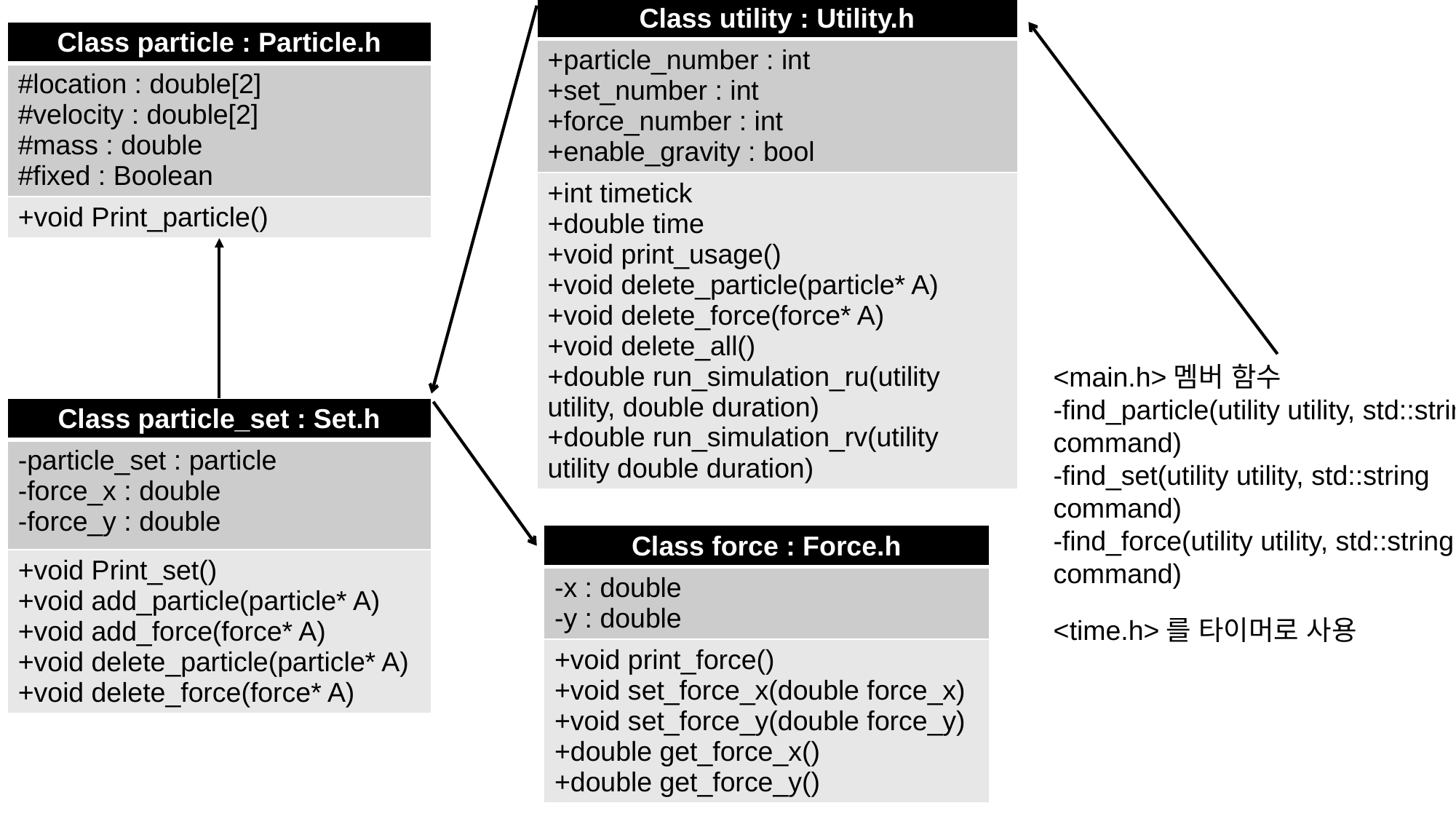

| Class utility : Utility.h |
| --- |
| +particle\_number : int +set\_number : int +force\_number : int +enable\_gravity : bool |
| +int timetick +double time +void print\_usage() +void delete\_particle(particle\* A) +void delete\_force(force\* A) +void delete\_all() +double run\_simulation\_ru(utility utility, double duration) +double run\_simulation\_rv(utility utility double duration) |
| Class particle : Particle.h |
| --- |
| #location : double[2] #velocity : double[2] #mass : double #fixed : Boolean |
| +void Print\_particle() |
<main.h>멤버 함수
-find_particle(utility utility, std::string command)
-find_set(utility utility, std::string command)
-find_force(utility utility, std::string command)

| Class particle\_set : Set.h |
| --- |
| -particle\_set : particle -force\_x : double -force\_y : double |
| +void Print\_set() +void add\_particle(particle\* A) +void add\_force(force\* A) +void delete\_particle(particle\* A) +void delete\_force(force\* A) |
| Class force : Force.h |
| --- |
| -x : double -y : double |
| +void print\_force() +void set\_force\_x(double force\_x) +void set\_force\_y(double force\_y) +double get\_force\_x() +double get\_force\_y() |
<time.h>를 타이머로 사용